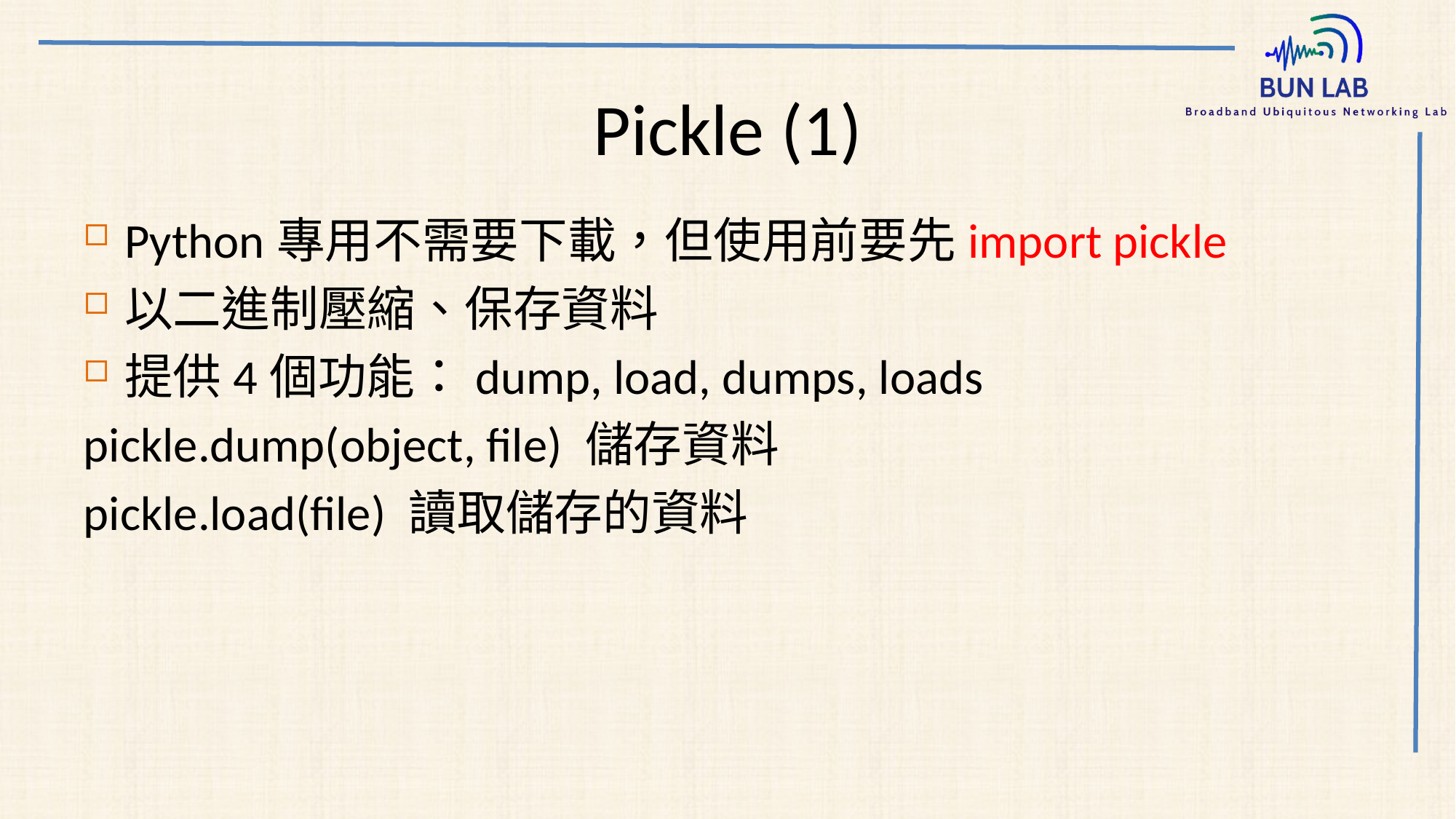

# Pickle (1)
Python專用不需要下載，但使用前要先import pickle
以二進制壓縮、保存資料
提供4個功能：dump, load, dumps, loads
pickle.dump(object, file) 儲存資料
pickle.load(file) 讀取儲存的資料